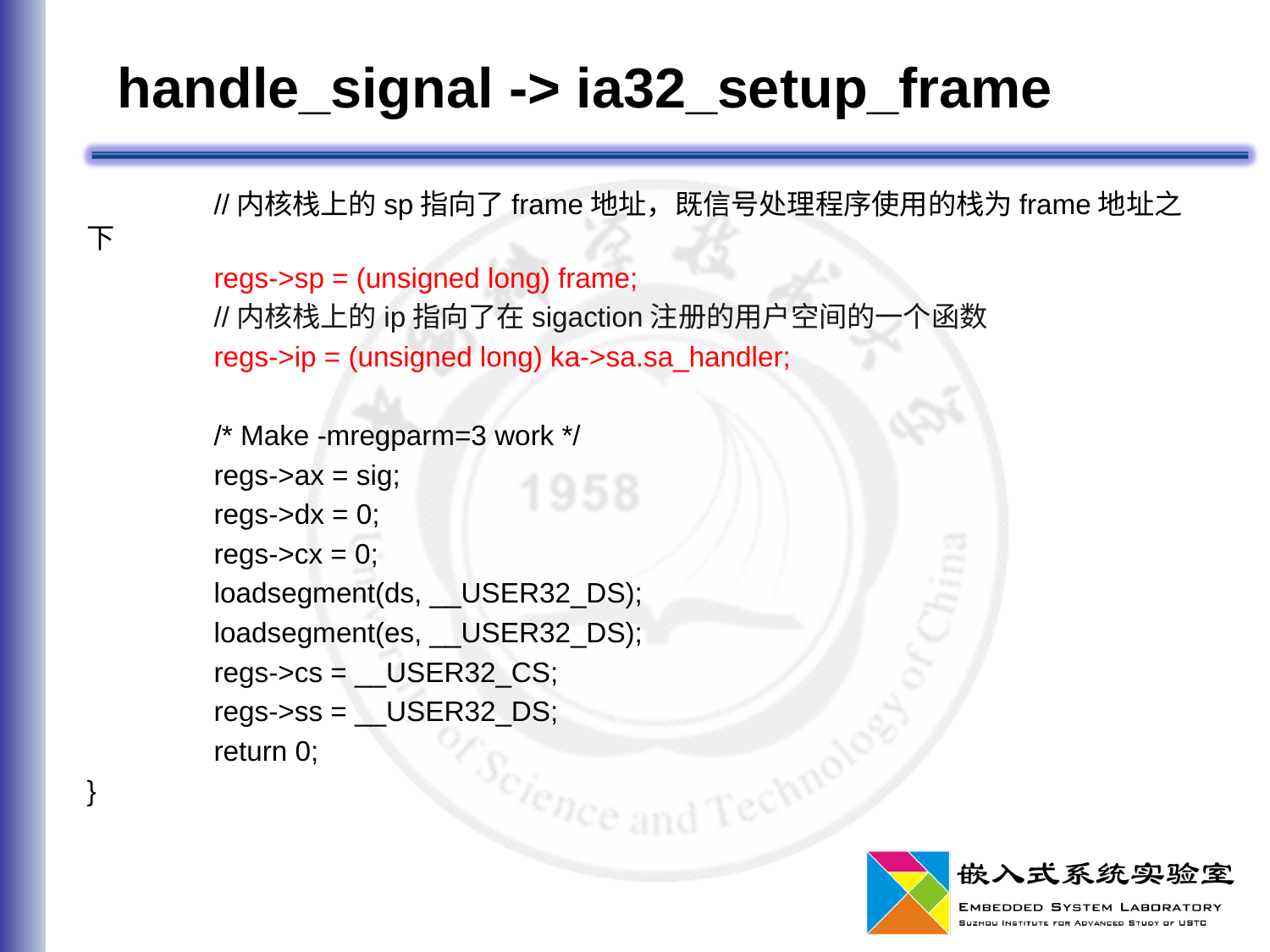

# handle_signal -> ia32_setup_frame
	//内核栈上的sp指向了frame地址，既信号处理程序使用的栈为frame地址之下
	regs->sp = (unsigned long) frame;
	//内核栈上的ip指向了在sigaction注册的用户空间的一个函数
	regs->ip = (unsigned long) ka->sa.sa_handler;

	/* Make -mregparm=3 work */
	regs->ax = sig;
	regs->dx = 0;
	regs->cx = 0;
	loadsegment(ds, __USER32_DS);
	loadsegment(es, __USER32_DS);
	regs->cs = __USER32_CS;
	regs->ss = __USER32_DS;
	return 0;
}